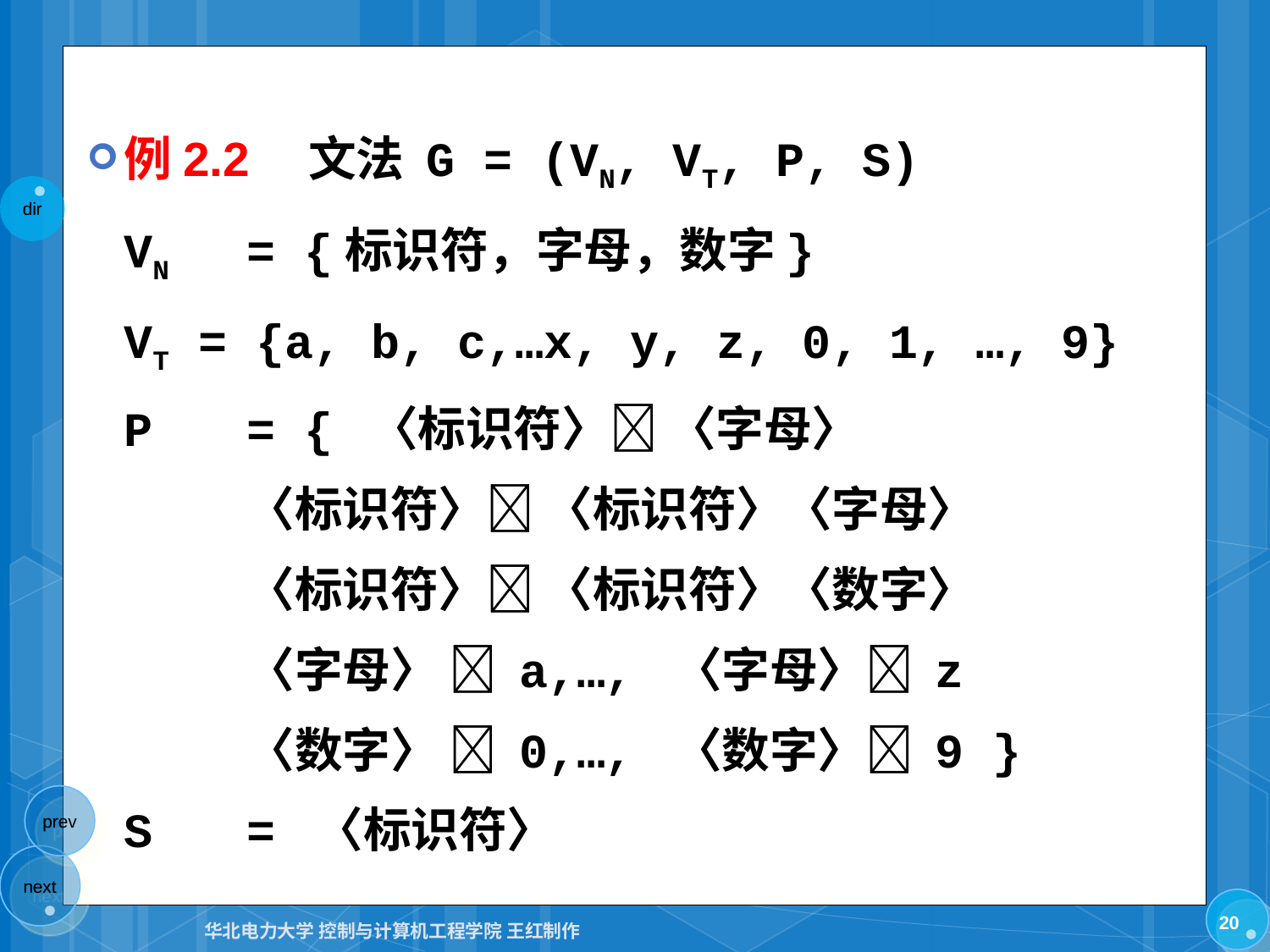

例2.2　文法 G = (VN, VT, P, S)
VN	= {标识符，字母，数字}
VT = {a, b, c,…x, y, z, 0, 1, …, 9}
P	= {	〈标识符〉→ 〈字母〉
    	〈标识符〉→ 〈标识符〉〈字母〉
   	〈标识符〉→ 〈标识符〉〈数字〉
   	〈字母〉 → a,…, 〈字母〉→ z
   	〈数字〉 → 0,…, 〈数字〉→ 9 }
S	= 〈标识符〉
20
华北电力大学 控制与计算机工程学院 王红制作